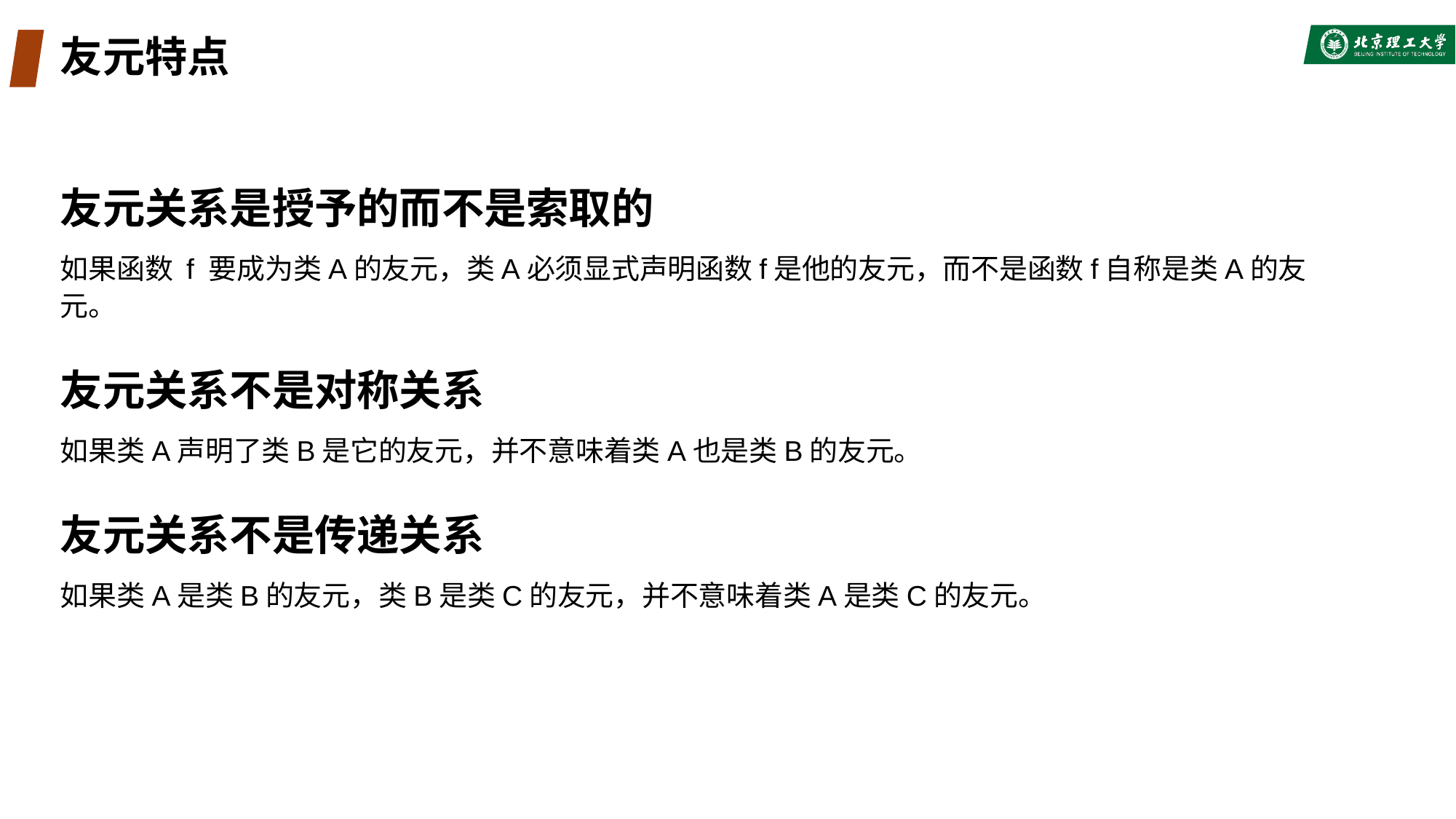

# 友元特点
友元关系是授予的而不是索取的
如果函数 f 要成为类A的友元，类A必须显式声明函数f是他的友元，而不是函数f自称是类A的友元。
友元关系不是对称关系
如果类A声明了类B是它的友元，并不意味着类A也是类B的友元。
友元关系不是传递关系
如果类A是类B的友元，类B是类C的友元，并不意味着类A是类C的友元。